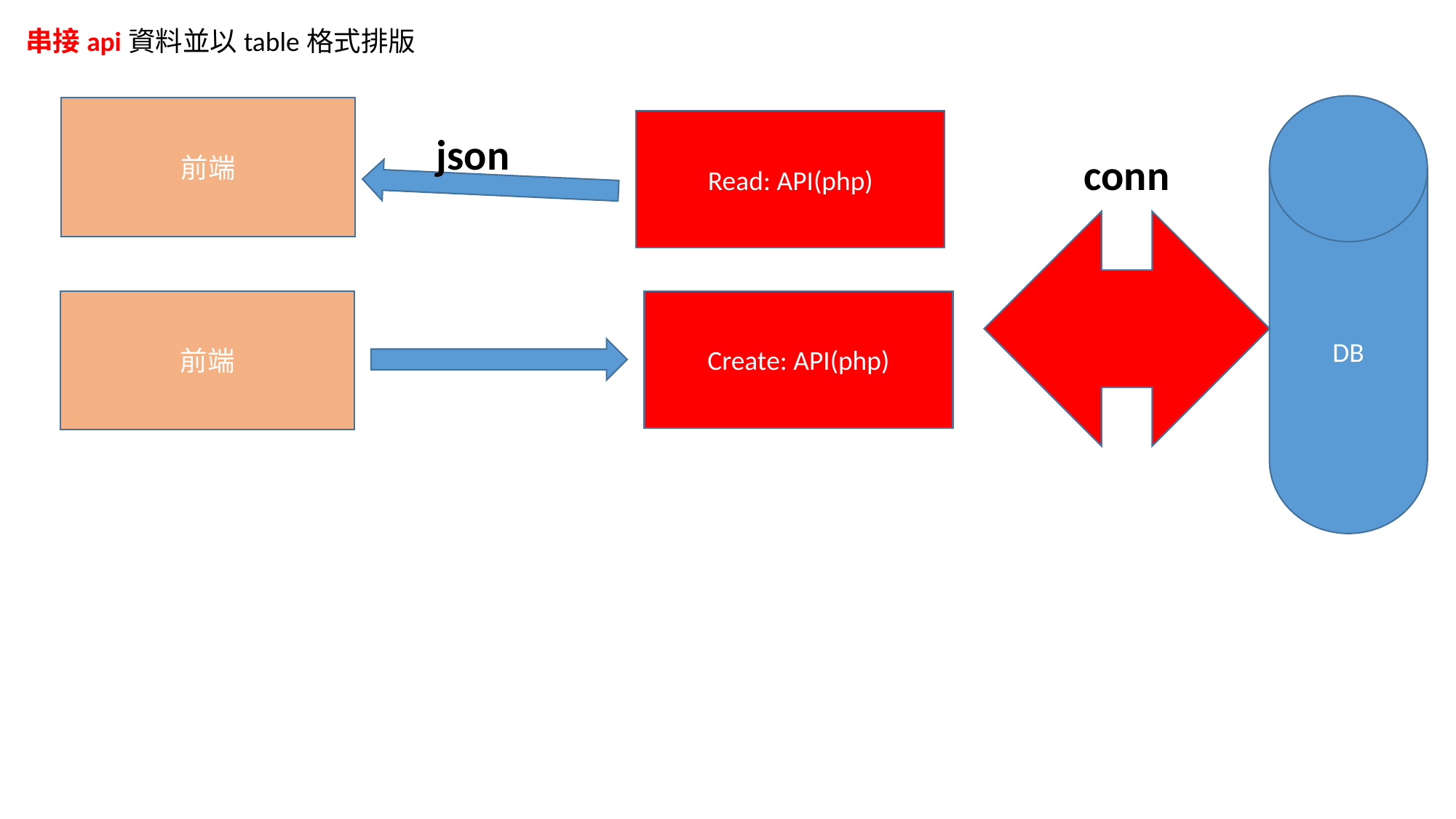

串接api資料並以table格式排版

DB
前端
Read: API(php)
json

conn

前端
Create: API(php)